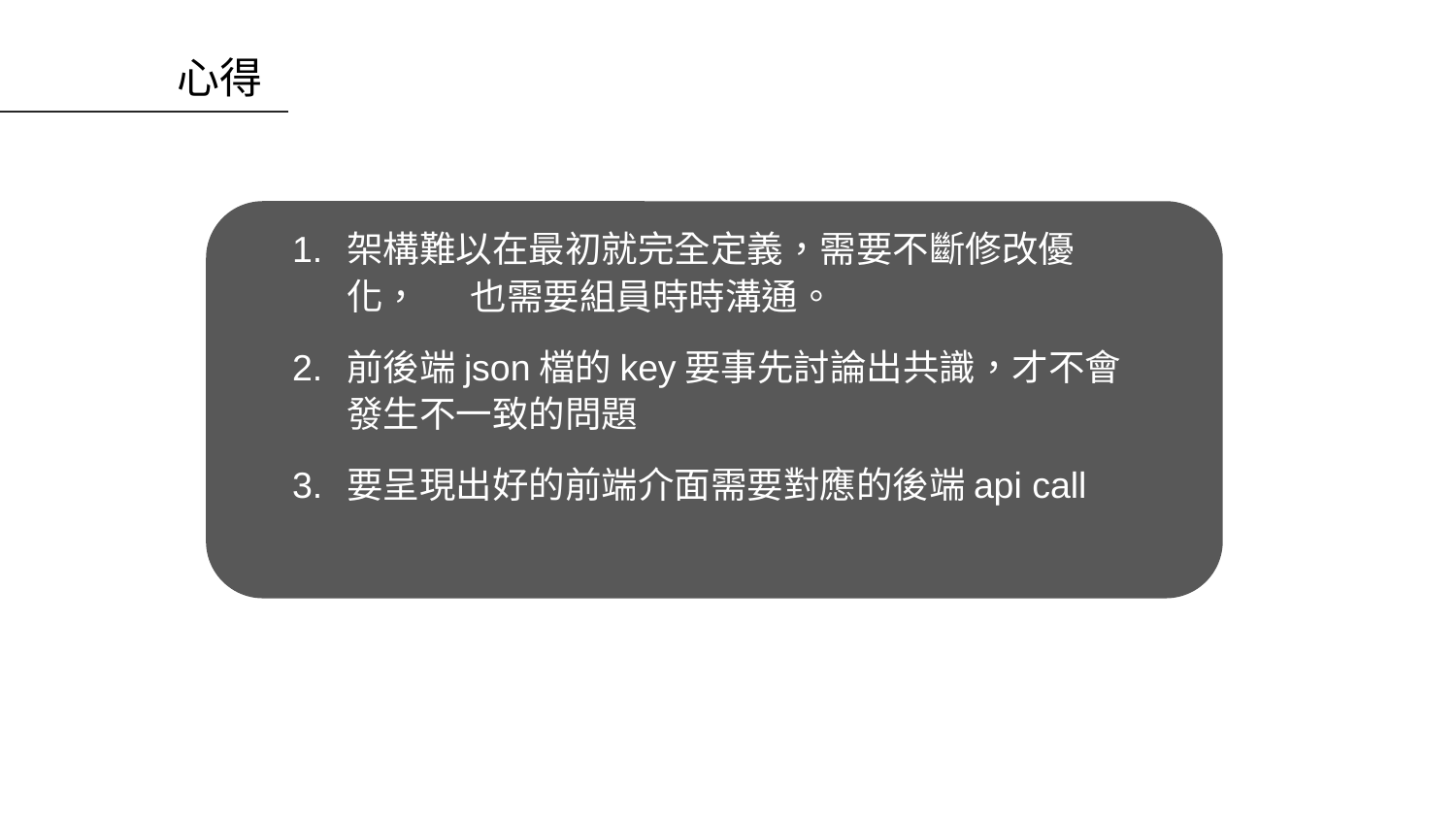

# 心得

架構難以在最初就完全定義，需要不斷修改優化，     也需要組員時時溝通。
前後端json檔的key要事先討論出共識，才不會發生不一致的問題
要呈現出好的前端介面需要對應的後端api call